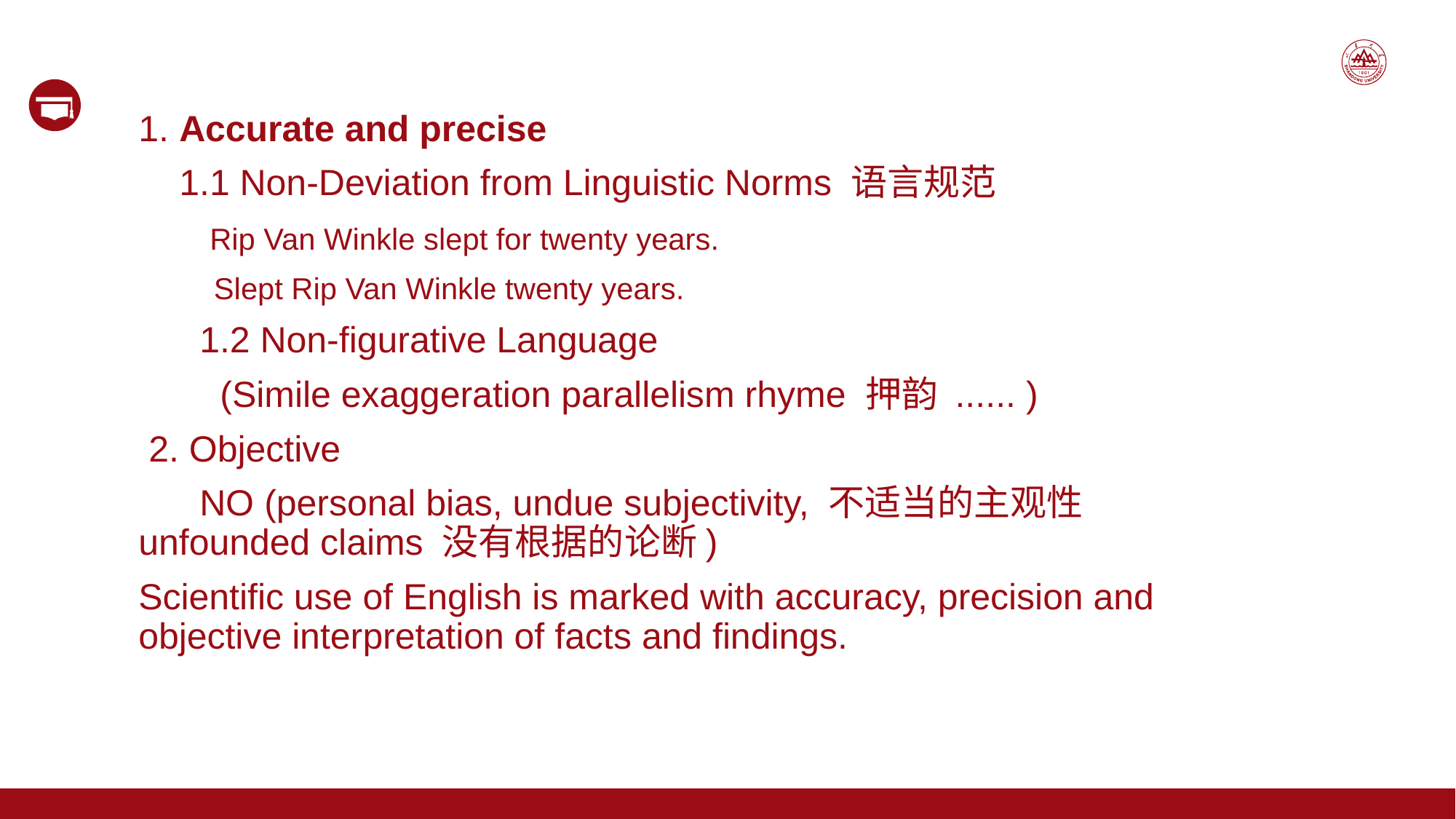

1. Accurate and precise
    1.1 Non-Deviation from Linguistic Norms 语言规范
       Rip Van Winkle slept for twenty years.
         Slept Rip Van Winkle twenty years.
      1.2 Non-figurative Language
        (Simile exaggeration parallelism rhyme 押韵 ...... )
 2. Objective
      NO (personal bias, undue subjectivity, 不适当的主观性     unfounded claims 没有根据的论断)
Scientific use of English is marked with accuracy, precision and objective interpretation of facts and findings.